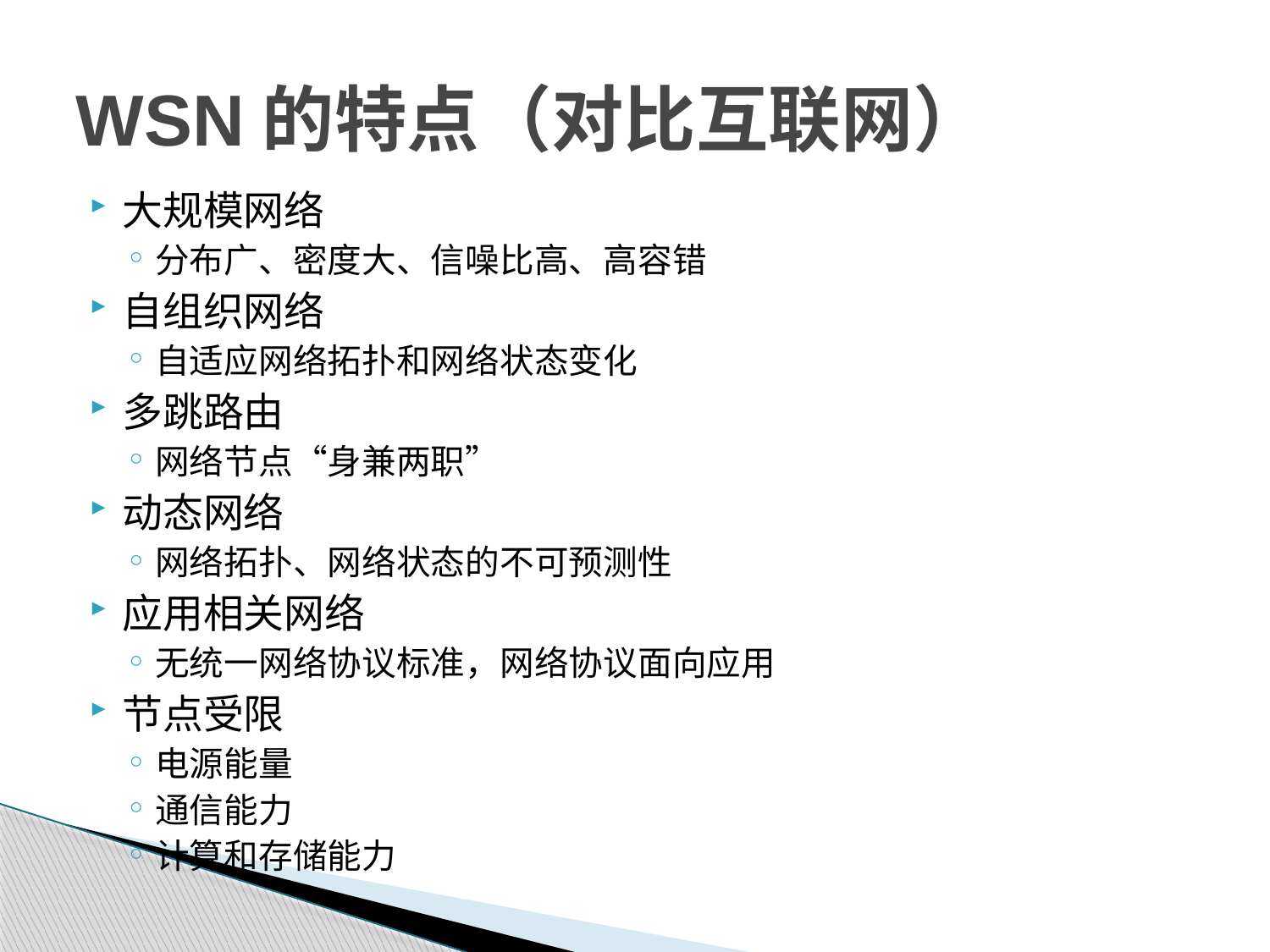

# WSN的特点（对比互联网）
大规模网络
分布广、密度大、信噪比高、高容错
自组织网络
自适应网络拓扑和网络状态变化
多跳路由
网络节点“身兼两职”
动态网络
网络拓扑、网络状态的不可预测性
应用相关网络
无统一网络协议标准，网络协议面向应用
节点受限
电源能量
通信能力
计算和存储能力